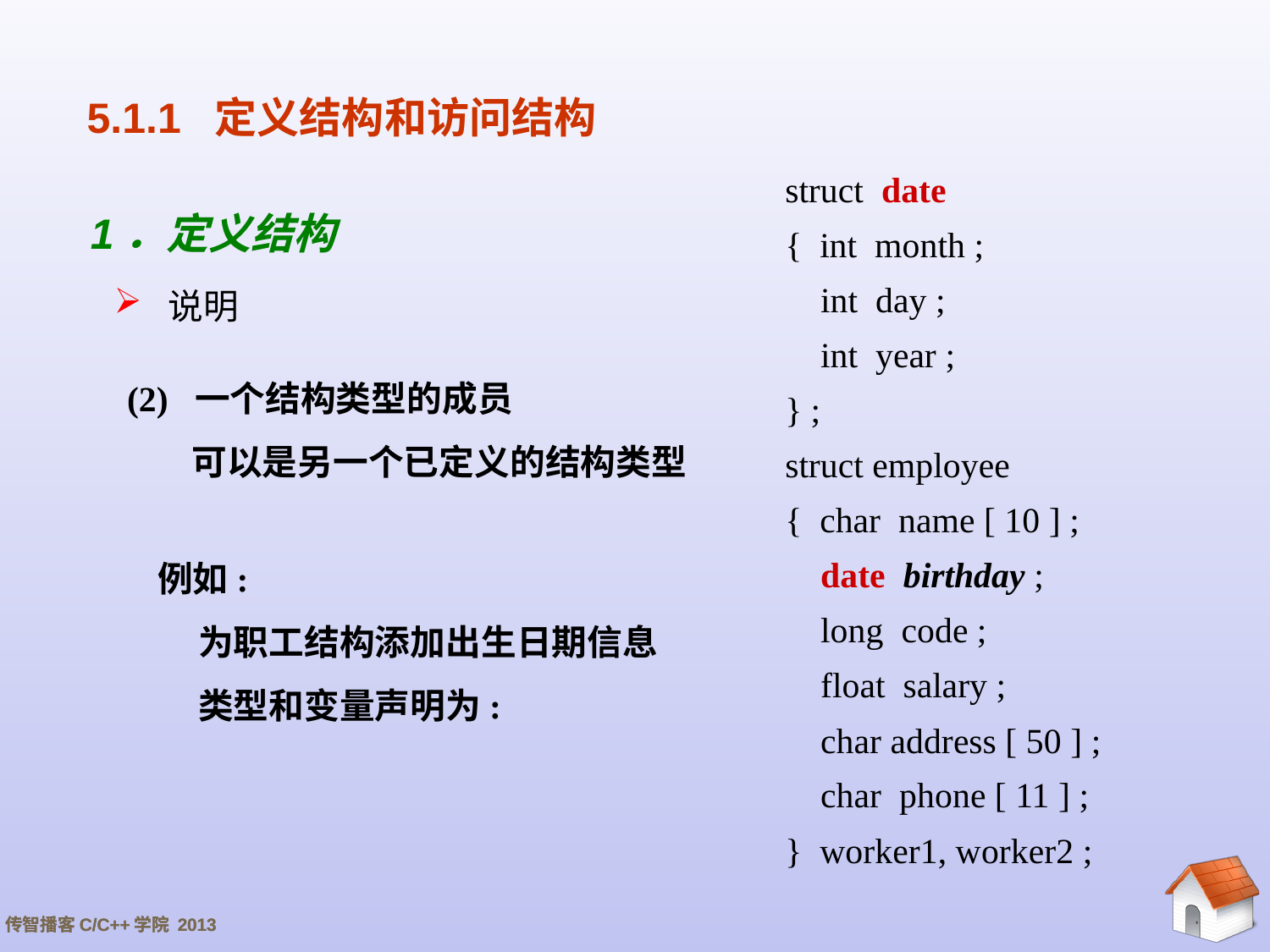

5.1.1  定义结构和访问结构
struct  date
{  int  month ;
    int  day ;
    int  year ;
} ;
struct employee
{  char  name [ 10 ] ;
    date  birthday ;
    long  code ;
    float  salary ;
    char address [ 50 ] ;
    char  phone [ 11 ] ;
}  worker1, worker2 ;
1．定义结构
  说明
(2)  一个结构类型的成员
       可以是另一个已定义的结构类型
例如:
    为职工结构添加出生日期信息
    类型和变量声明为: